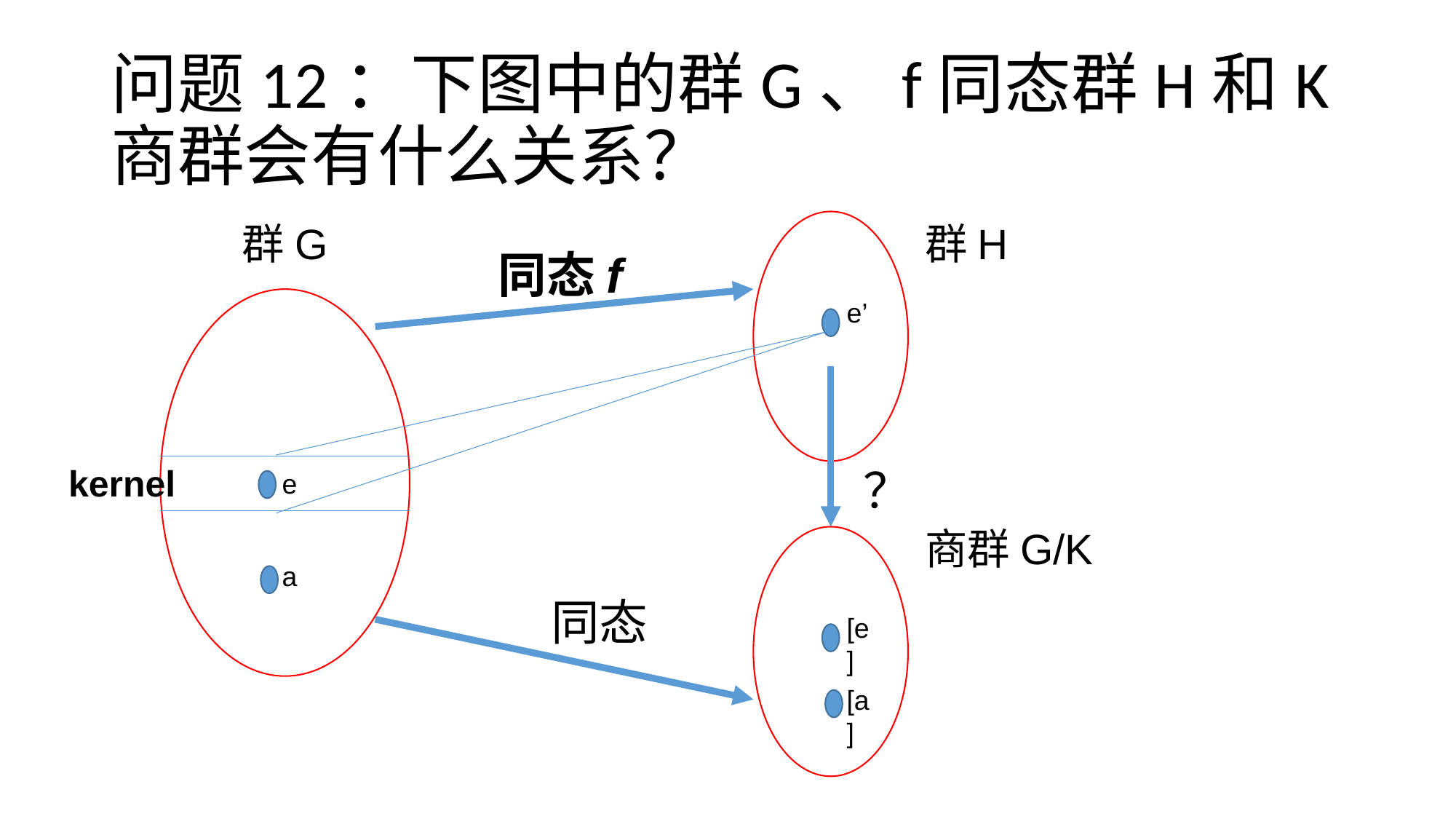

# 问题12：下图中的群G、f同态群H和K商群会有什么关系？
群G

群H
同态f

e’

？
kernel
e

商群G/K

a

同态
[e]

[a]